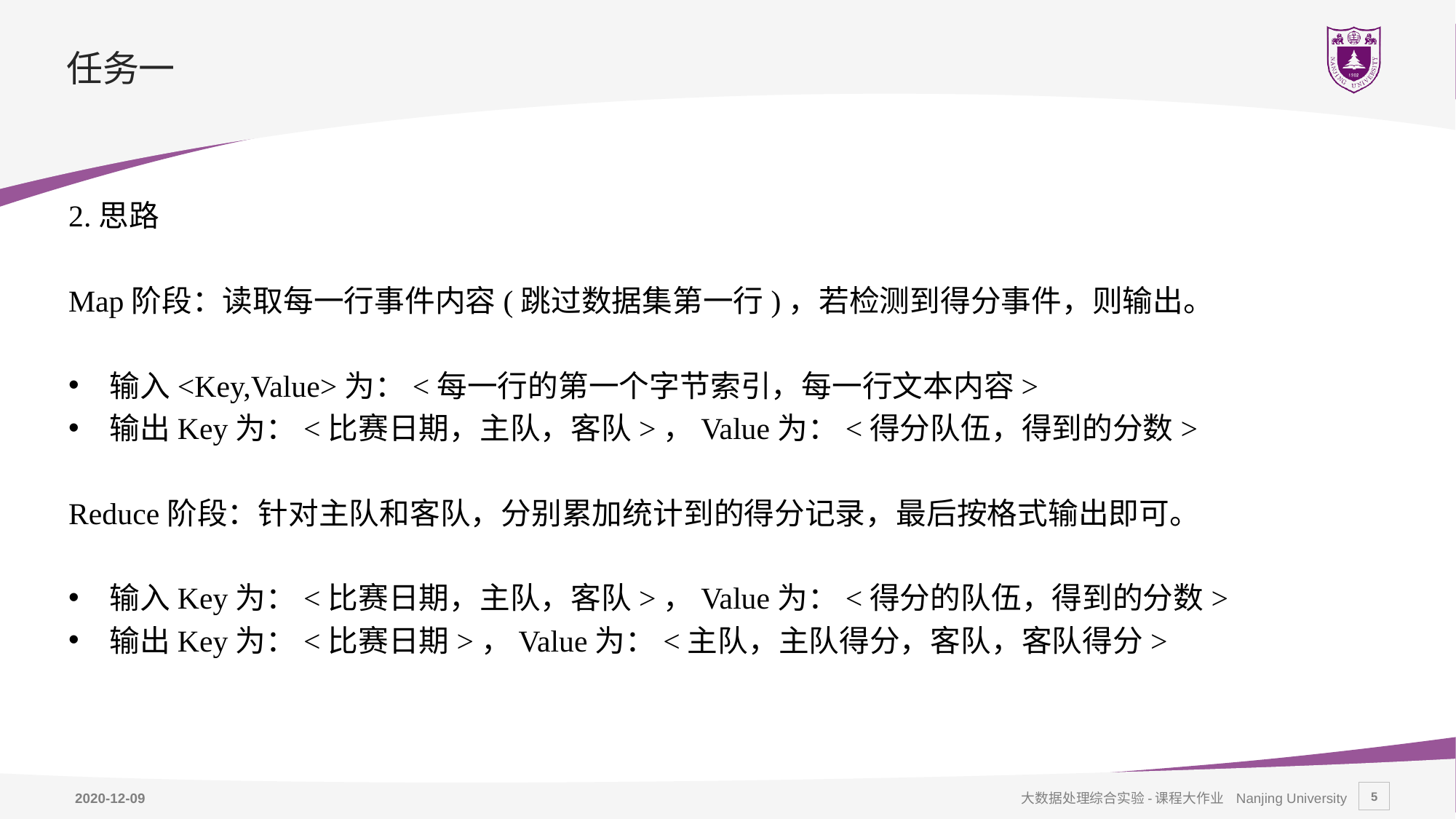

# 任务一
2.思路

Map阶段：读取每一行事件内容(跳过数据集第一行)，若检测到得分事件，则输出。

输入<Key,Value>为：<每一行的第一个字节索引，每一行文本内容>
输出Key为：<比赛日期，主队，客队>，Value为：<得分队伍，得到的分数>

Reduce阶段：针对主队和客队，分别累加统计到的得分记录，最后按格式输出即可。

输入Key为：<比赛日期，主队，客队>，Value为：<得分的队伍，得到的分数>
输出Key为：<比赛日期>，Value为：<主队，主队得分，客队，客队得分>